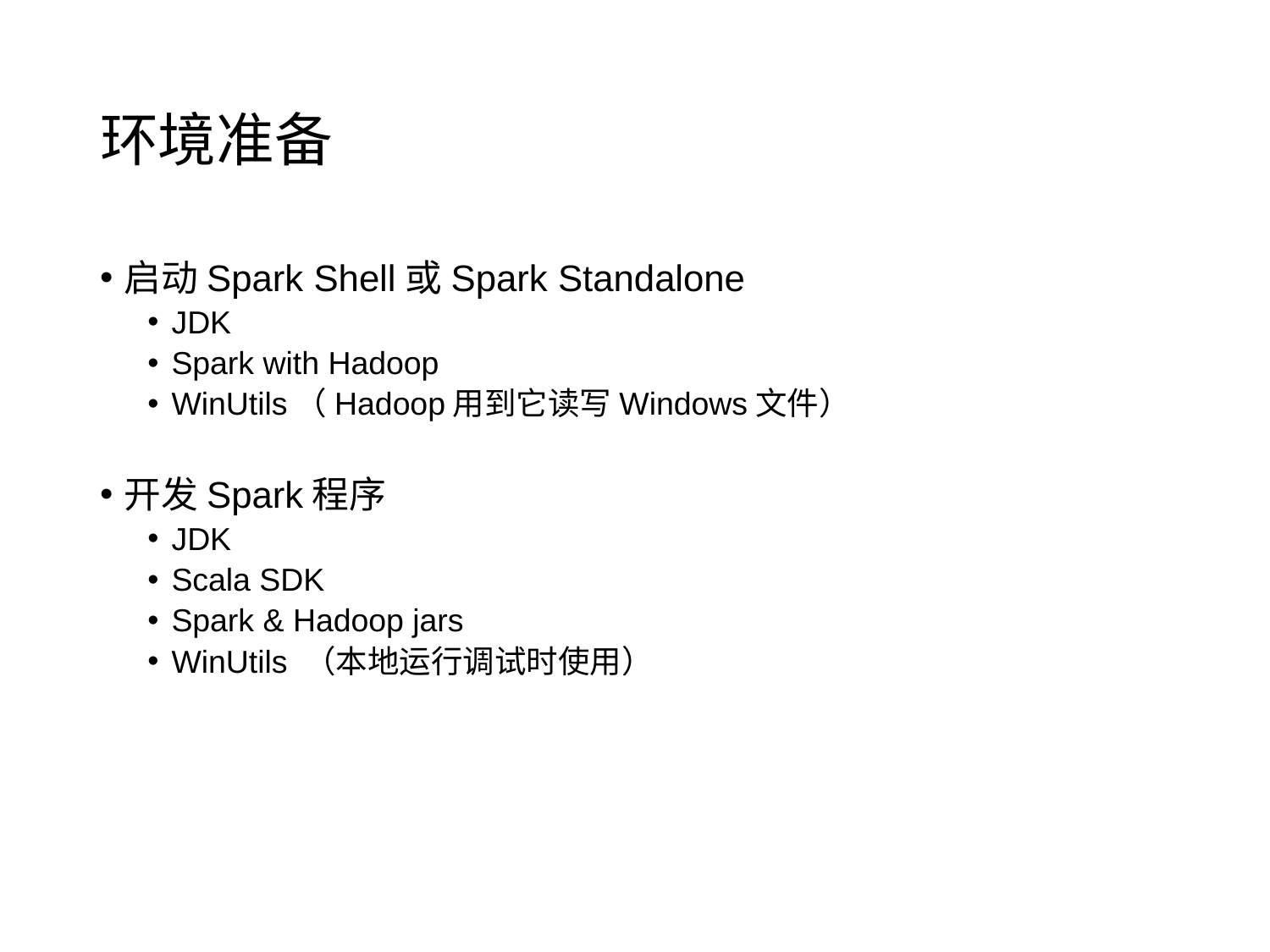

# 环境准备
启动Spark Shell或Spark Standalone
JDK
Spark with Hadoop
WinUtils（Hadoop用到它读写Windows文件）

开发Spark程序
JDK
Scala SDK
Spark & Hadoop jars
WinUtils （本地运行调试时使用）